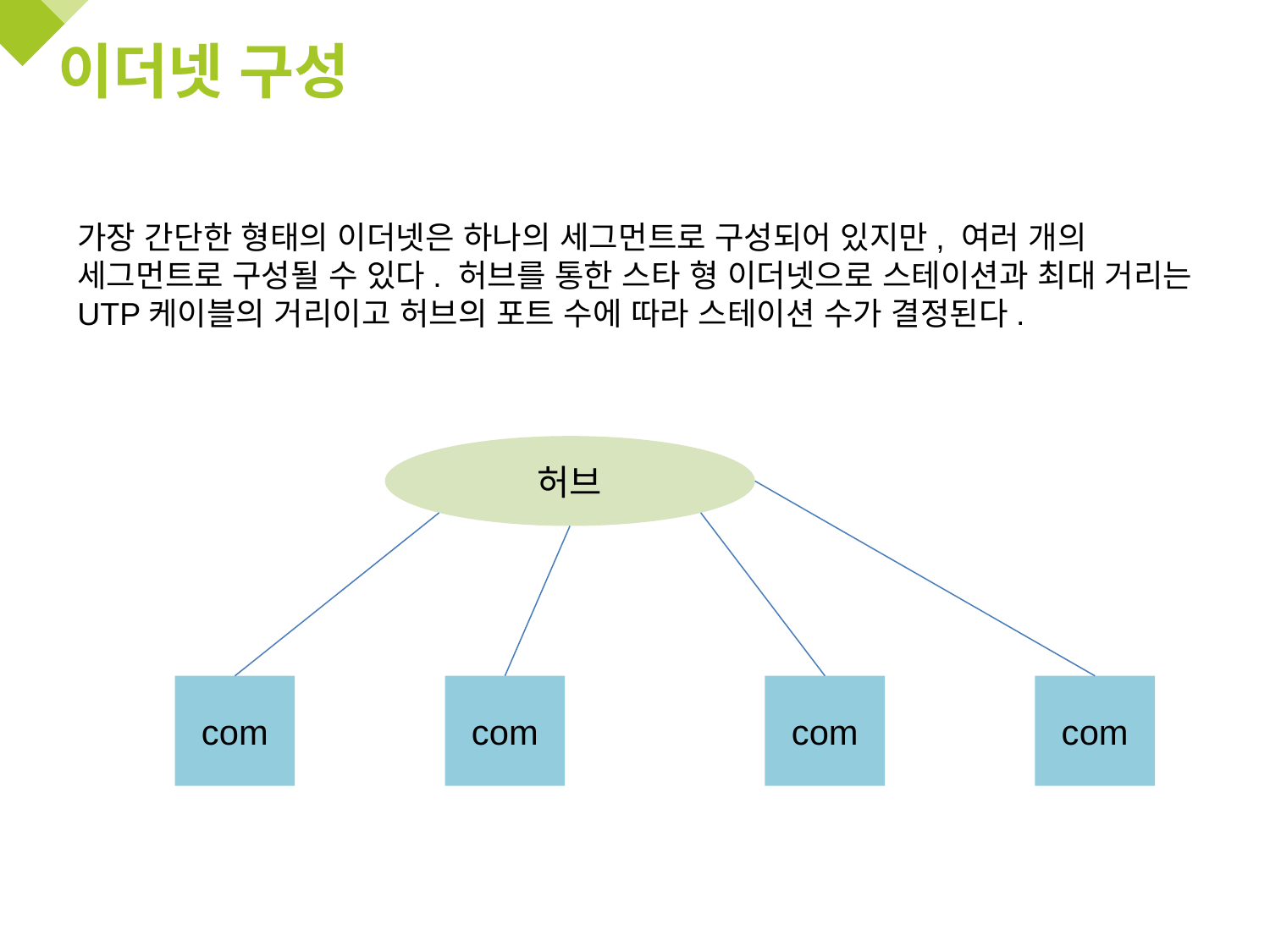

# 이더넷 구성
가장 간단한 형태의 이더넷은 하나의 세그먼트로 구성되어 있지만, 여러 개의 세그먼트로 구성될 수 있다. 허브를 통한 스타 형 이더넷으로 스테이션과 최대 거리는 UTP케이블의 거리이고 허브의 포트 수에 따라 스테이션 수가 결정된다.
허브
com
com
com
com